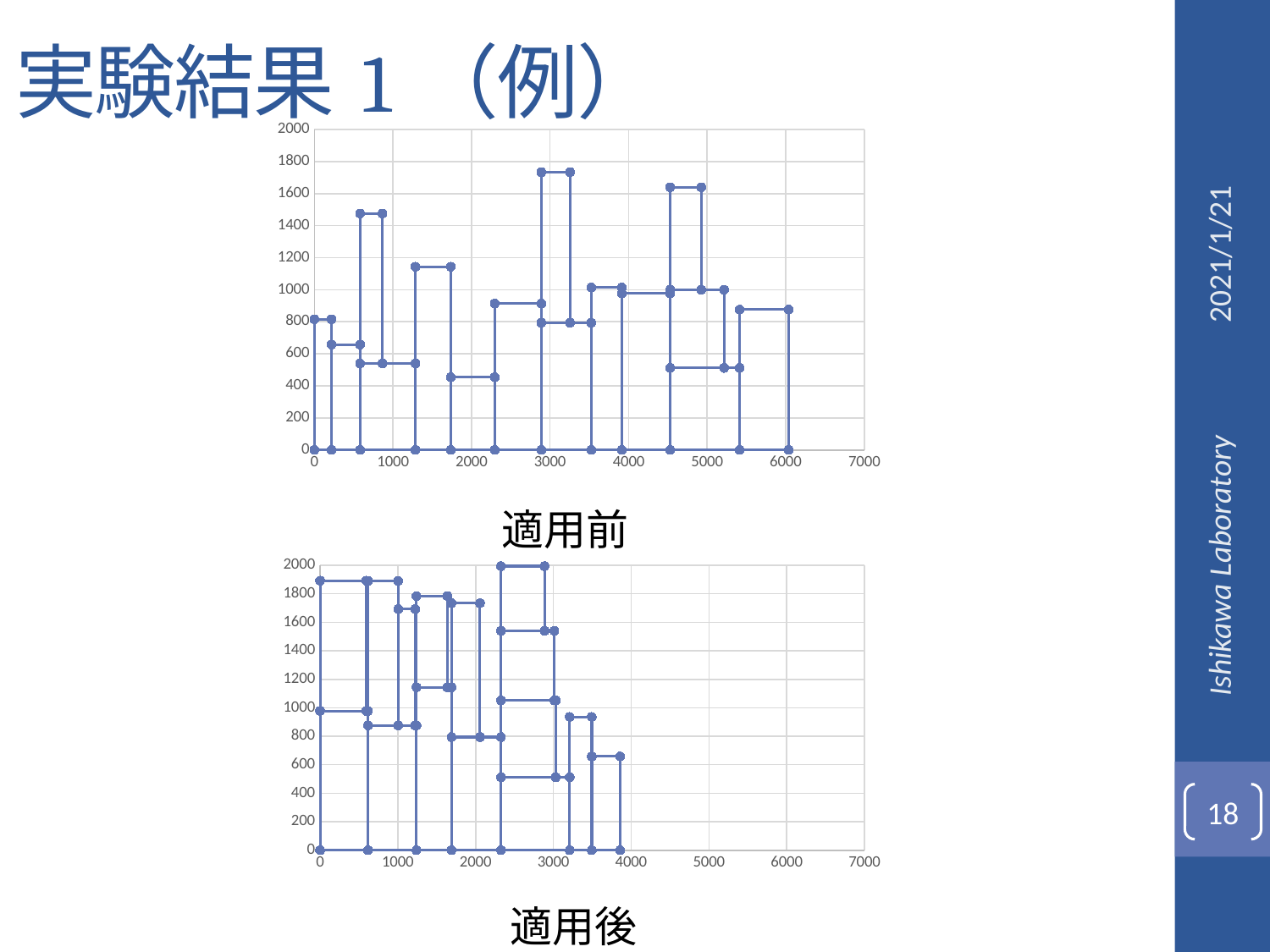

# 実験結果1（例）

### Chart

| Category |  |
|---|---|
適用前
2021/1/21

### Chart

| Category |  |
|---|---|
適用後
Ishikawa Laboratory
18